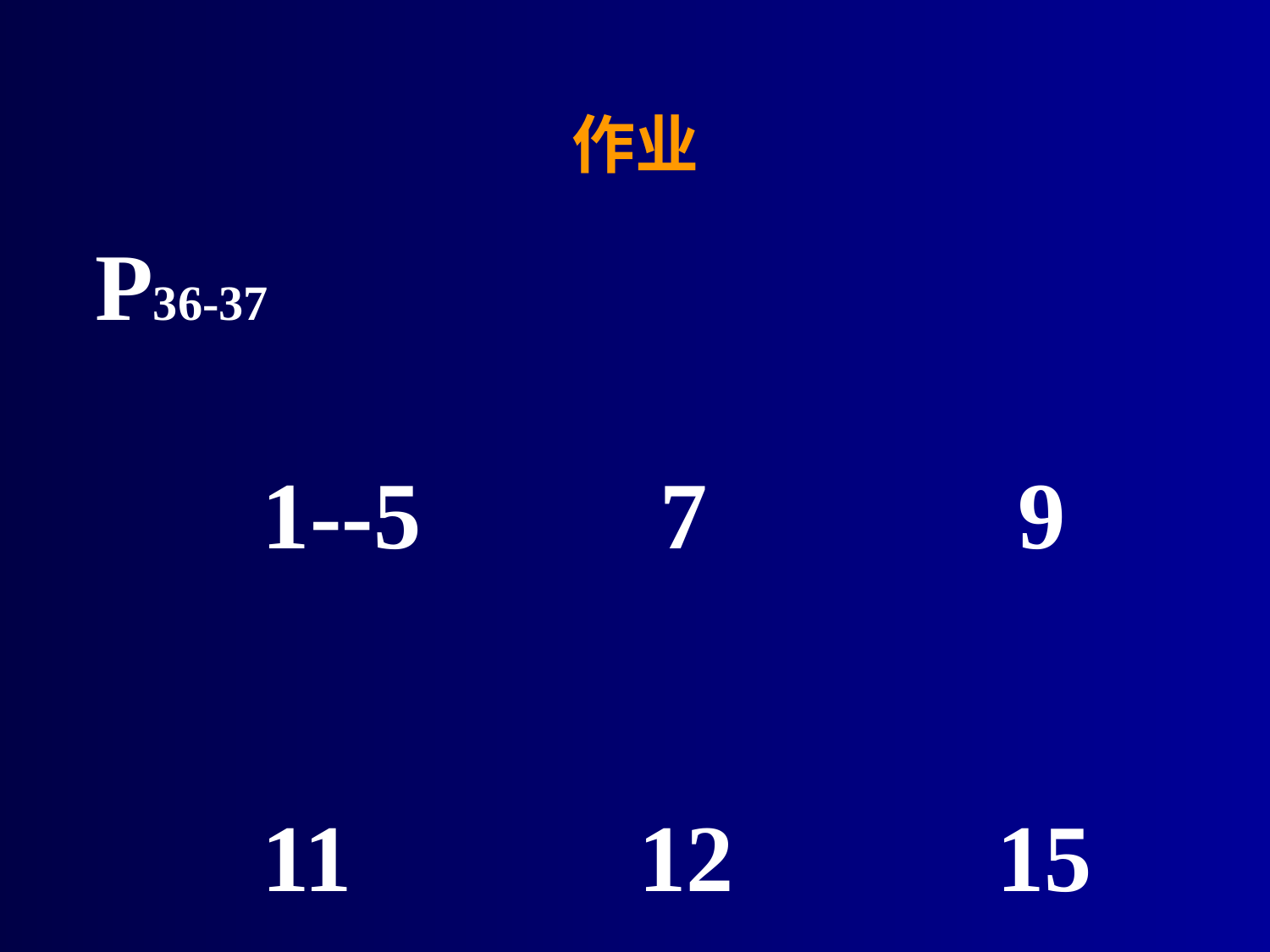

# 作业
P36-37

       1--5          7             9

       11            12           15